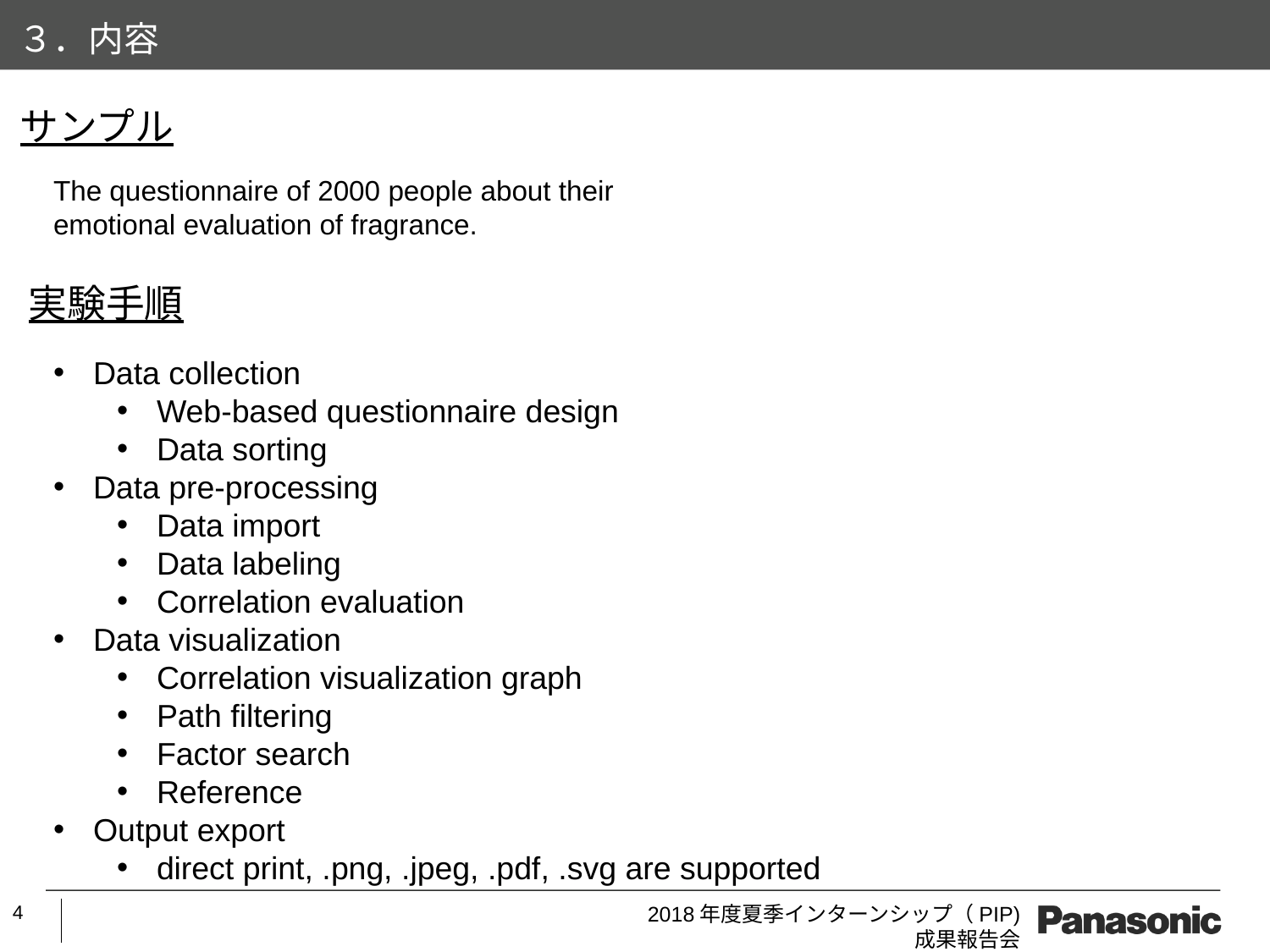

３．内容
サンプル
The questionnaire of 2000 people about their emotional evaluation of fragrance.

実験手順
Data collection
Web-based questionnaire design
Data sorting
Data pre-processing
Data import
Data labeling
Correlation evaluation
Data visualization
Correlation visualization graph
Path filtering
Factor search
Reference
Output export
direct print, .png, .jpeg, .pdf, .svg are supported
4